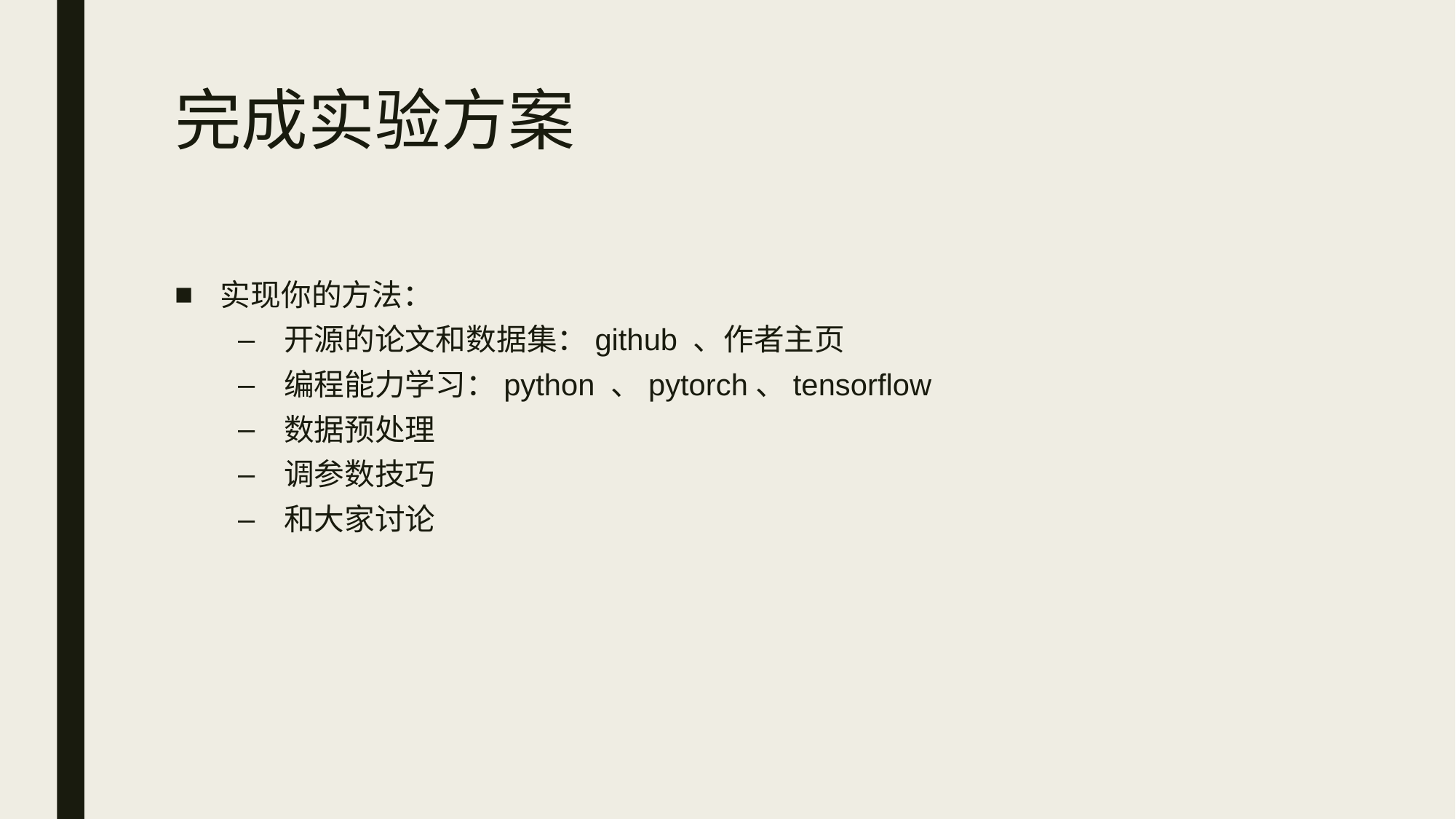

# 完成实验方案
实现你的方法：
开源的论文和数据集：github 、作者主页
编程能力学习：python 、pytorch、tensorflow
数据预处理
调参数技巧
和大家讨论